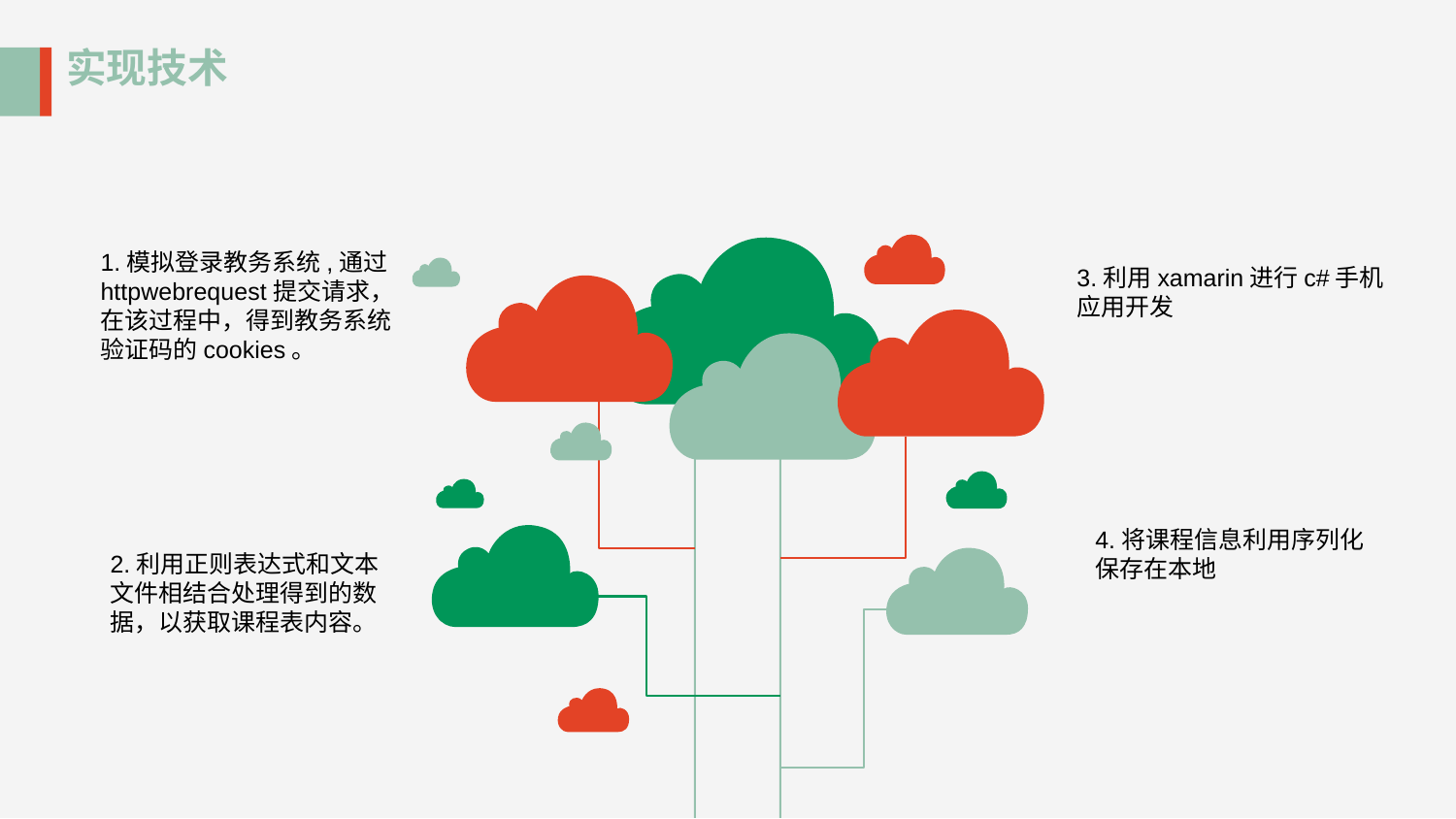

实现技术

1.模拟登录教务系统,通过httpwebrequest提交请求，在该过程中，得到教务系统验证码的cookies。

3.利用xamarin进行c#手机应用开发

4.将课程信息利用序列化保存在本地
2.利用正则表达式和文本文件相结合处理得到的数据，以获取课程表内容。